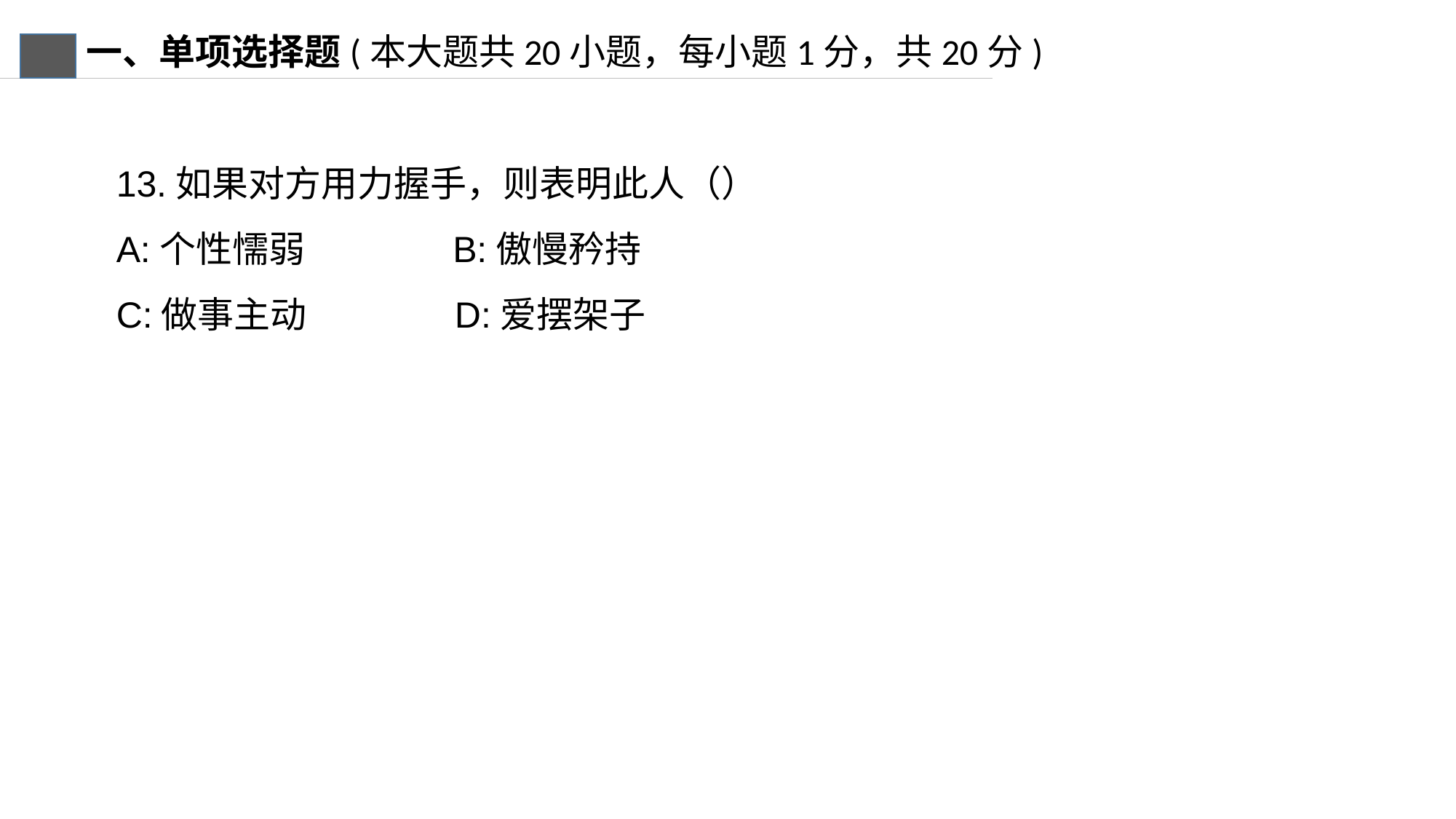

一、单项选择题(本大题共20小题，每小题1分，共20分)

13.如果对方用力握手，则表明此人（）
A:个性懦弱                 B:傲慢矜持
C:做事主动                 D:爱摆架子